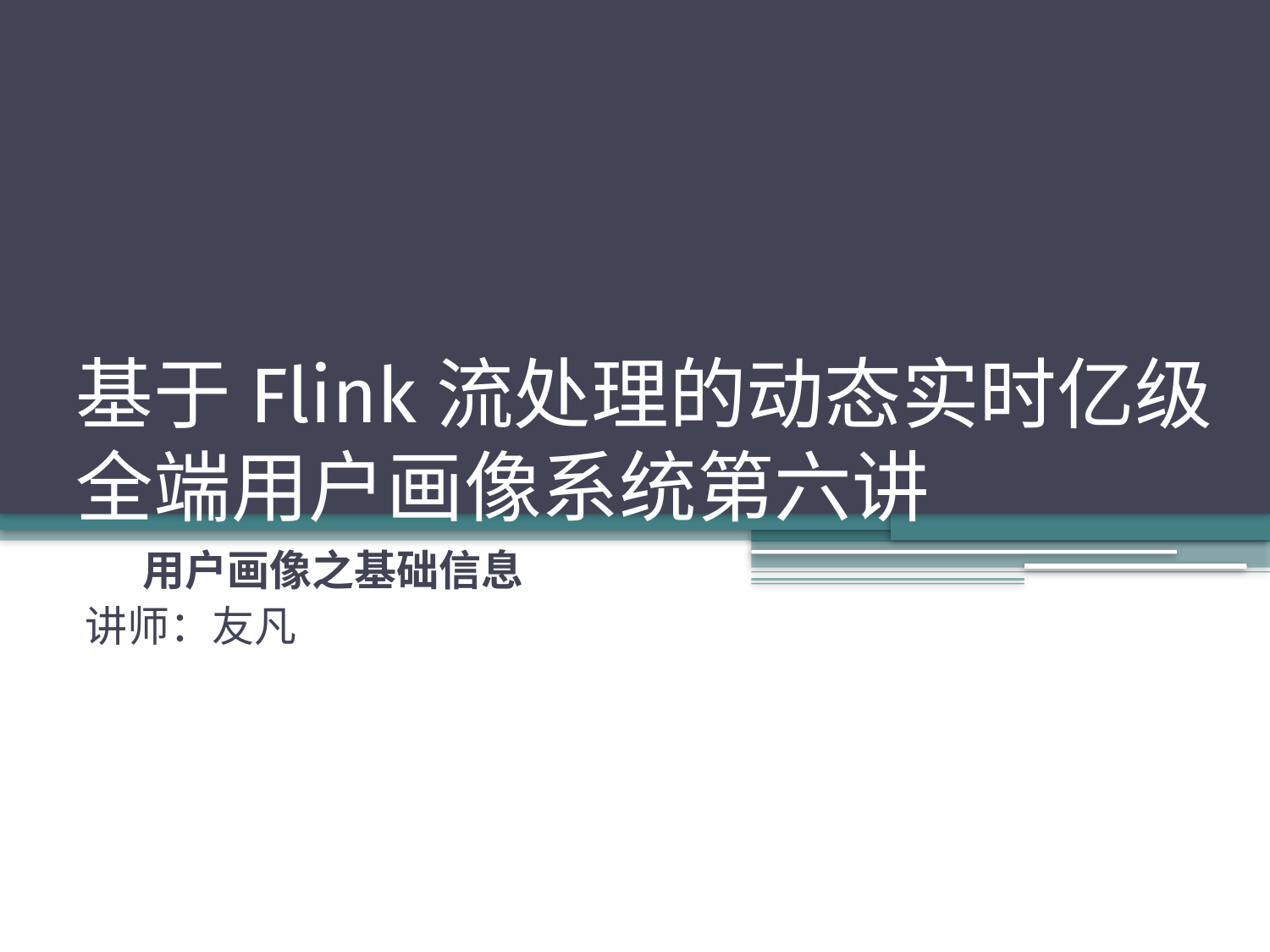

# 基于Flink流处理的动态实时亿级全端用户画像系统第六讲
     用户画像之基础信息
讲师：友凡